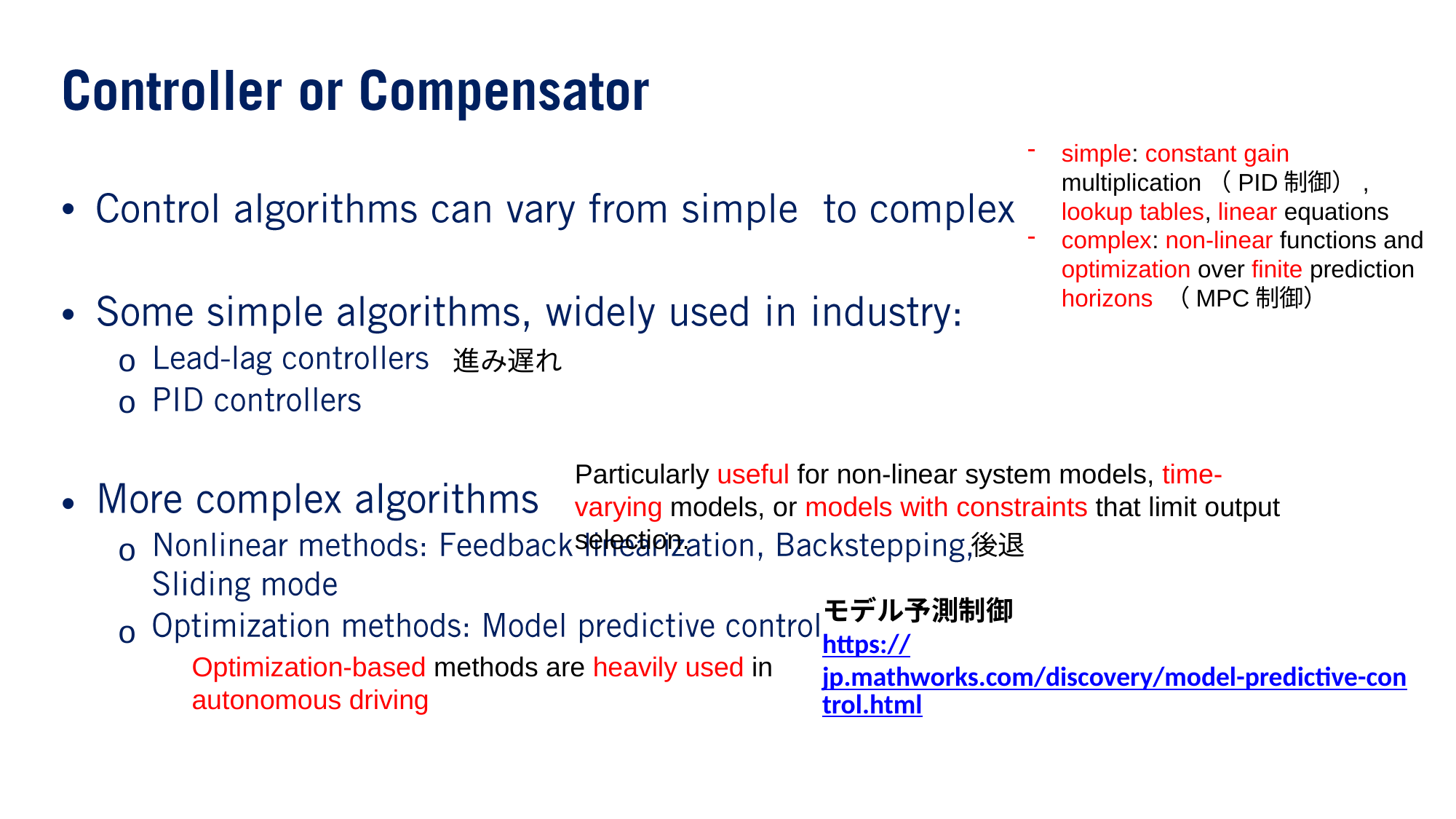

simple: constant gain multiplication（PID制御）, lookup tables, linear equations
complex: non-linear functions and optimization over finite prediction horizons （MPC制御）
•

•
o
o

•
o

o

進み遅れ

Particularly useful for non-linear system models, time-varying models, or models with constraints that limit output selection.

後退

モデル予測制御
https://jp.mathworks.com/discovery/model-predictive-control.html

Optimization-based methods are heavily used in autonomous driving